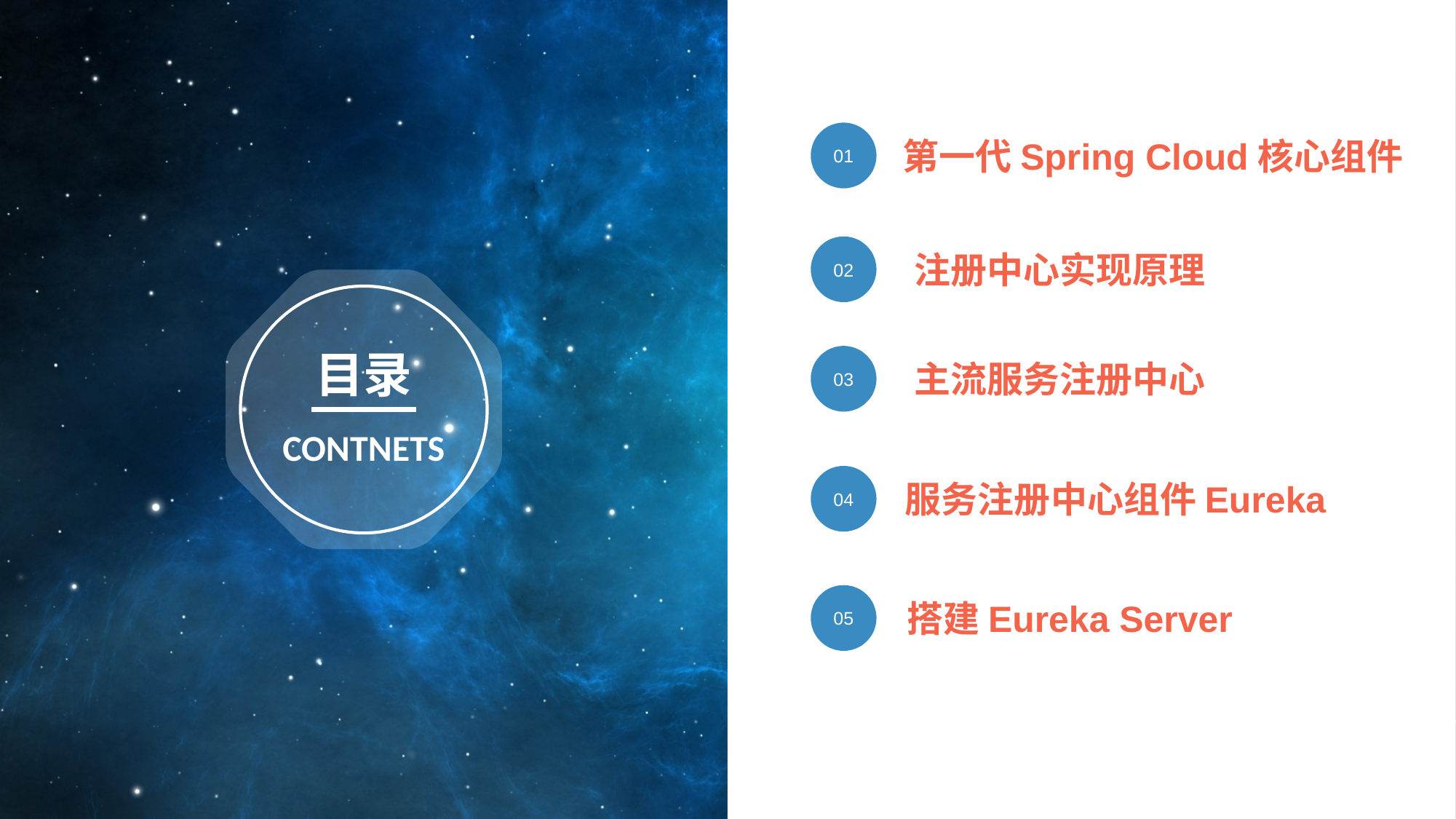

01
第一代Spring Cloud核心组件
02
注册中心实现原理

目录
03
主流服务注册中心
CONTNETS

04
服务注册中心组件Eureka
05
搭建Eureka Server